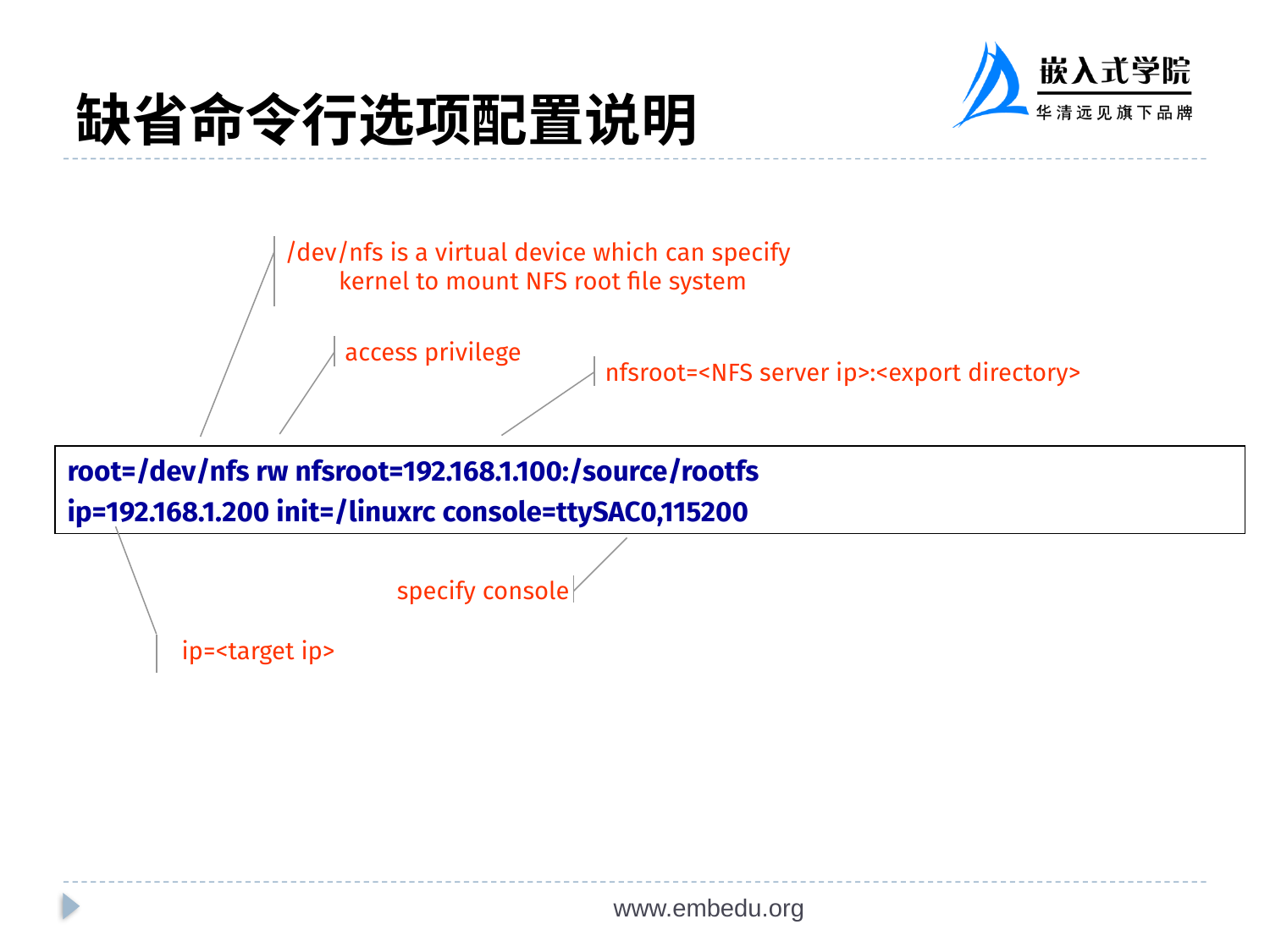

# 缺省命令行选项配置说明
/dev/nfs is a virtual device which can specify  kernel to mount NFS root file system
access privilege
nfsroot=<NFS server ip>:<export directory>
root=/dev/nfs rw nfsroot=192.168.1.100:/source/rootfs
ip=192.168.1.200 init=/linuxrc console=ttySAC0,115200
specify console
  ip=<target ip>
www.embedu.org